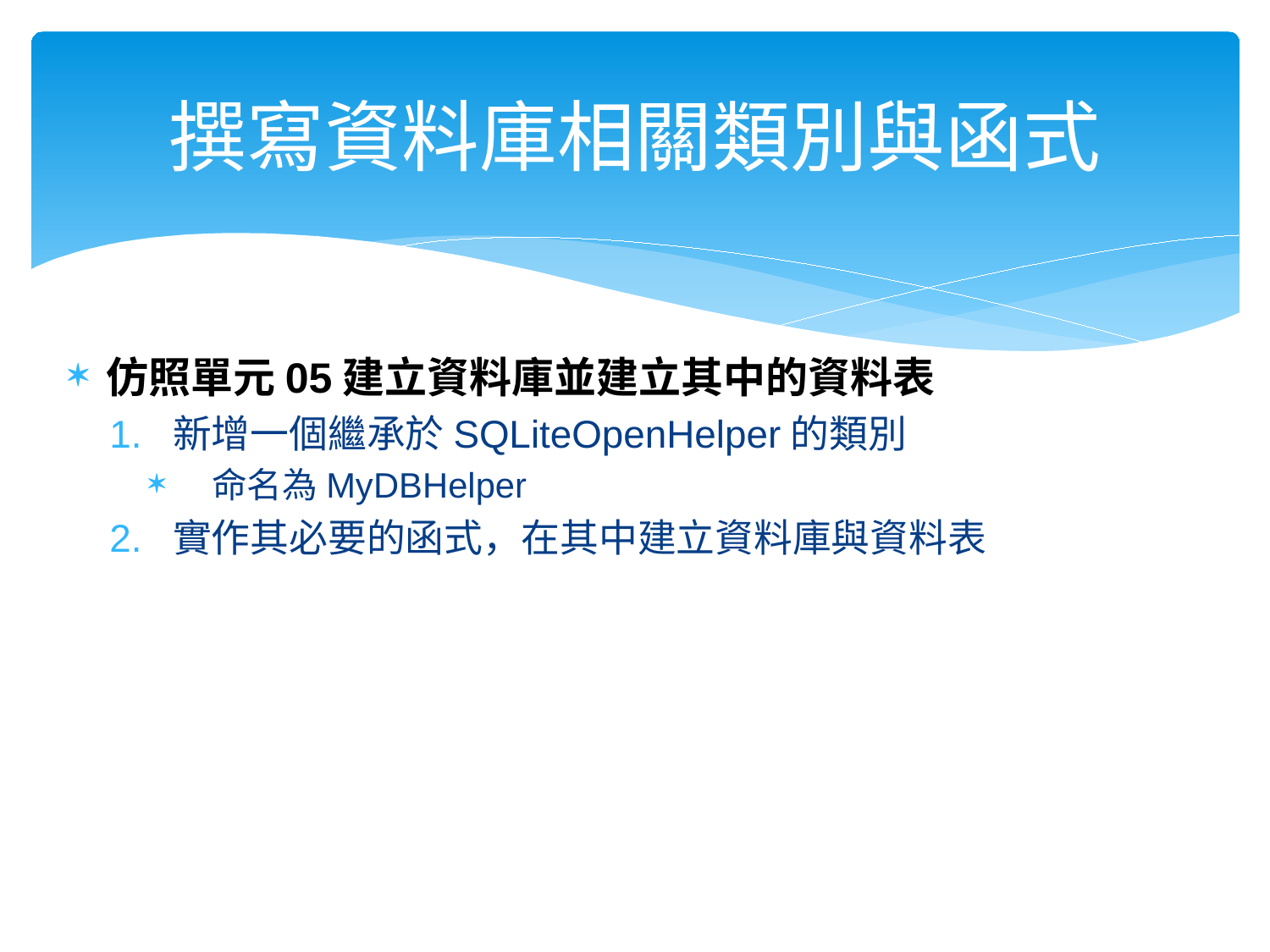

# 撰寫資料庫相關類別與函式
仿照單元05建立資料庫並建立其中的資料表
新增一個繼承於SQLiteOpenHelper的類別
命名為MyDBHelper
實作其必要的函式，在其中建立資料庫與資料表